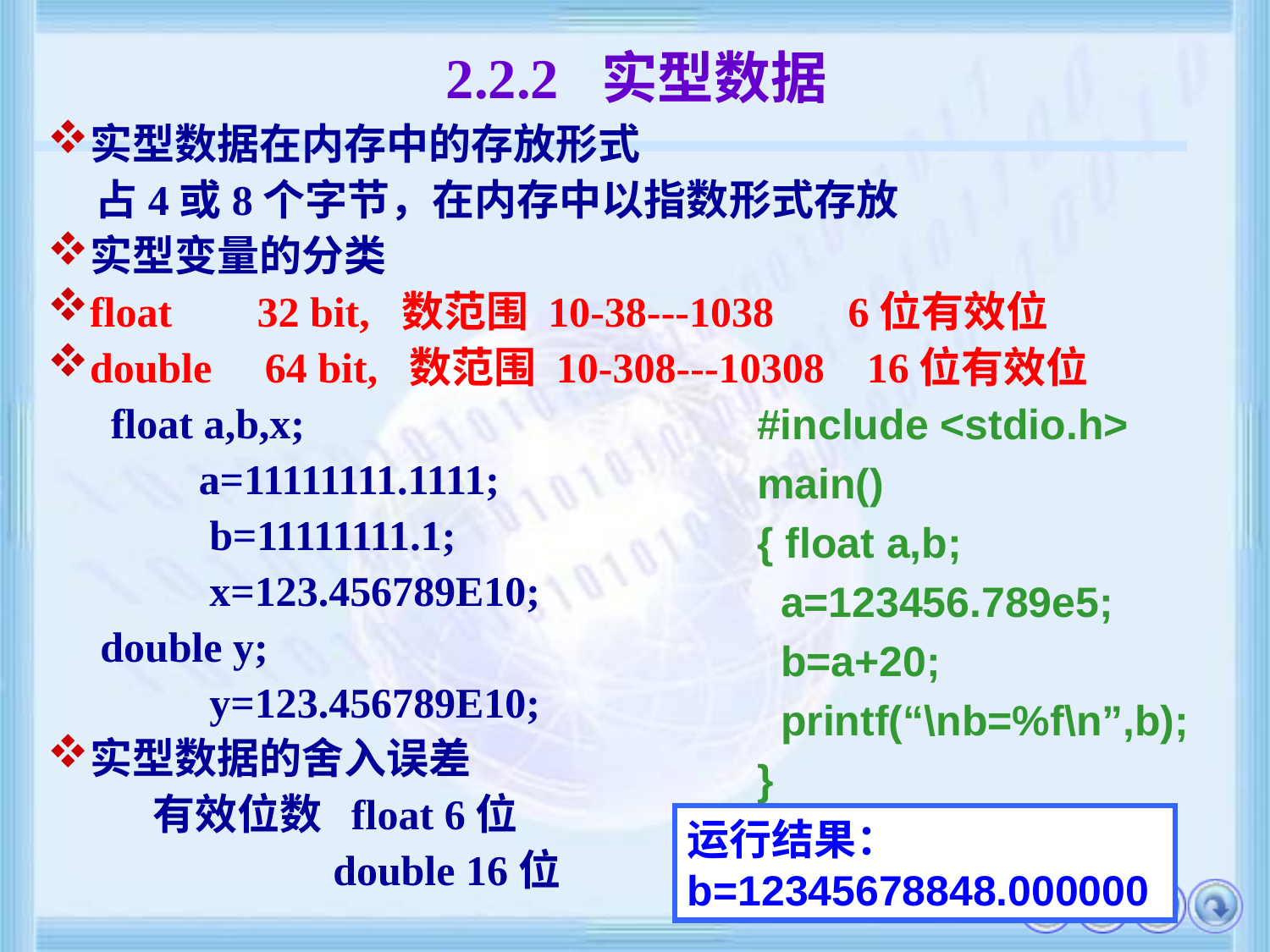

# 2.2.2  实型数据
实型数据在内存中的存放形式
    占4或8个字节，在内存中以指数形式存放
实型变量的分类
float        32 bit,  数范围 10-38---1038       6位有效位
double     64 bit,  数范围 10-308---10308    16位有效位
      float a,b,x;
        a=11111111.1111;
         b=11111111.1;
         x=123.456789E10;
     double y;
         y=123.456789E10;
实型数据的舍入误差
          有效位数  float 6位
                           double 16位
#include <stdio.h>
main()
{ float a,b;
  a=123456.789e5;
  b=a+20;
  printf(“\nb=%f\n”,b);
}
运行结果：
b=12345678848.000000